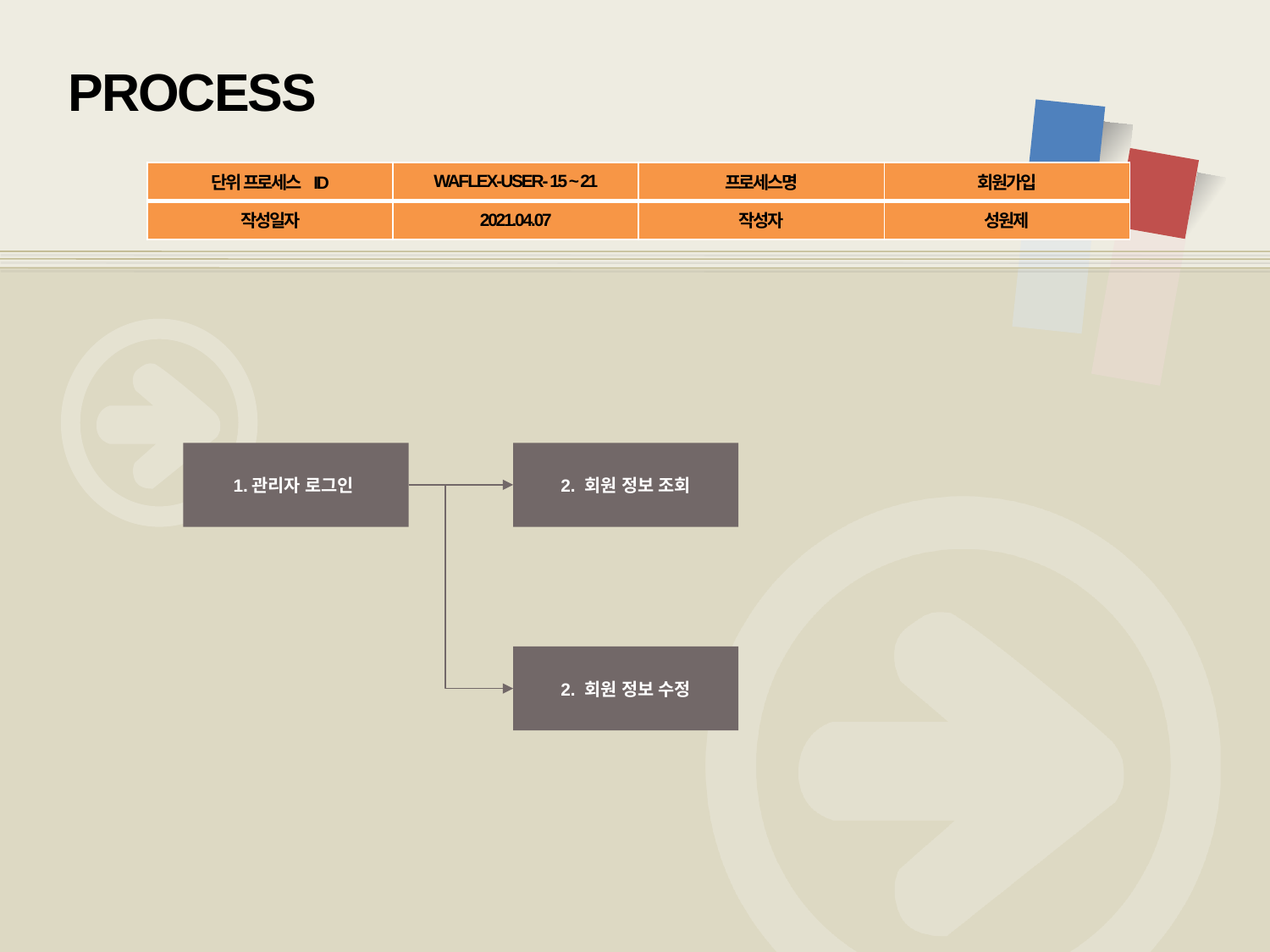

# PROCESS

| 단위 프로세스 ID | WAFLEX-USER- 15 ~ 21 | 프로세스명 | 회원가입 |
| --- | --- | --- | --- |
| 작성일자 | 2021.04.07 | 작성자 | 성원제 |
1.관리자 로그인
2. 회원 정보 조회
2. 회원 정보 수정